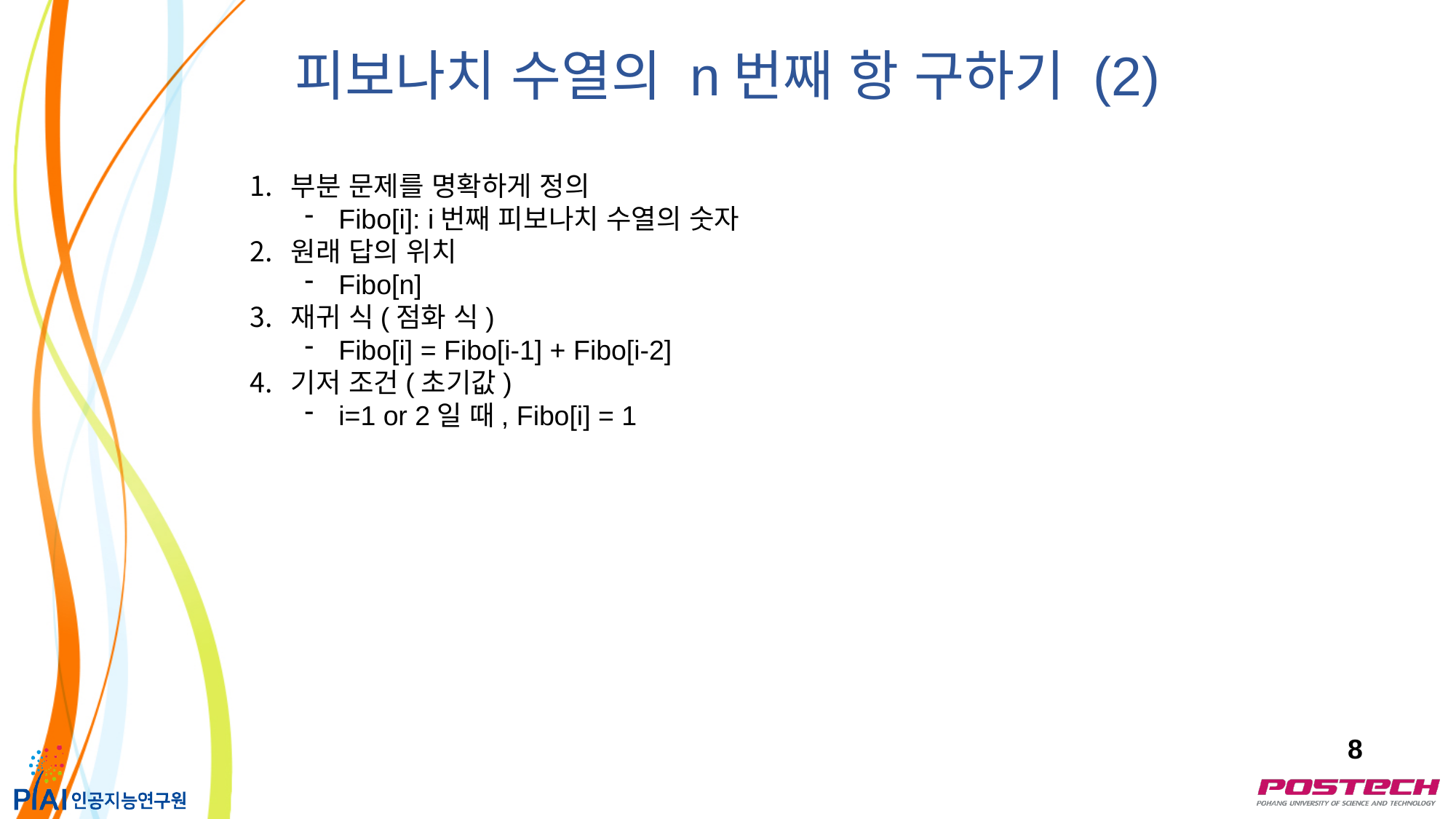

피보나치 수열의 n번째 항 구하기 (2)
부분 문제를 명확하게 정의
Fibo[i]: i번째 피보나치 수열의 숫자
원래 답의 위치
Fibo[n]
재귀 식(점화 식)
Fibo[i] = Fibo[i-1] + Fibo[i-2]
기저 조건(초기값)
i=1 or 2일 때, Fibo[i] = 1